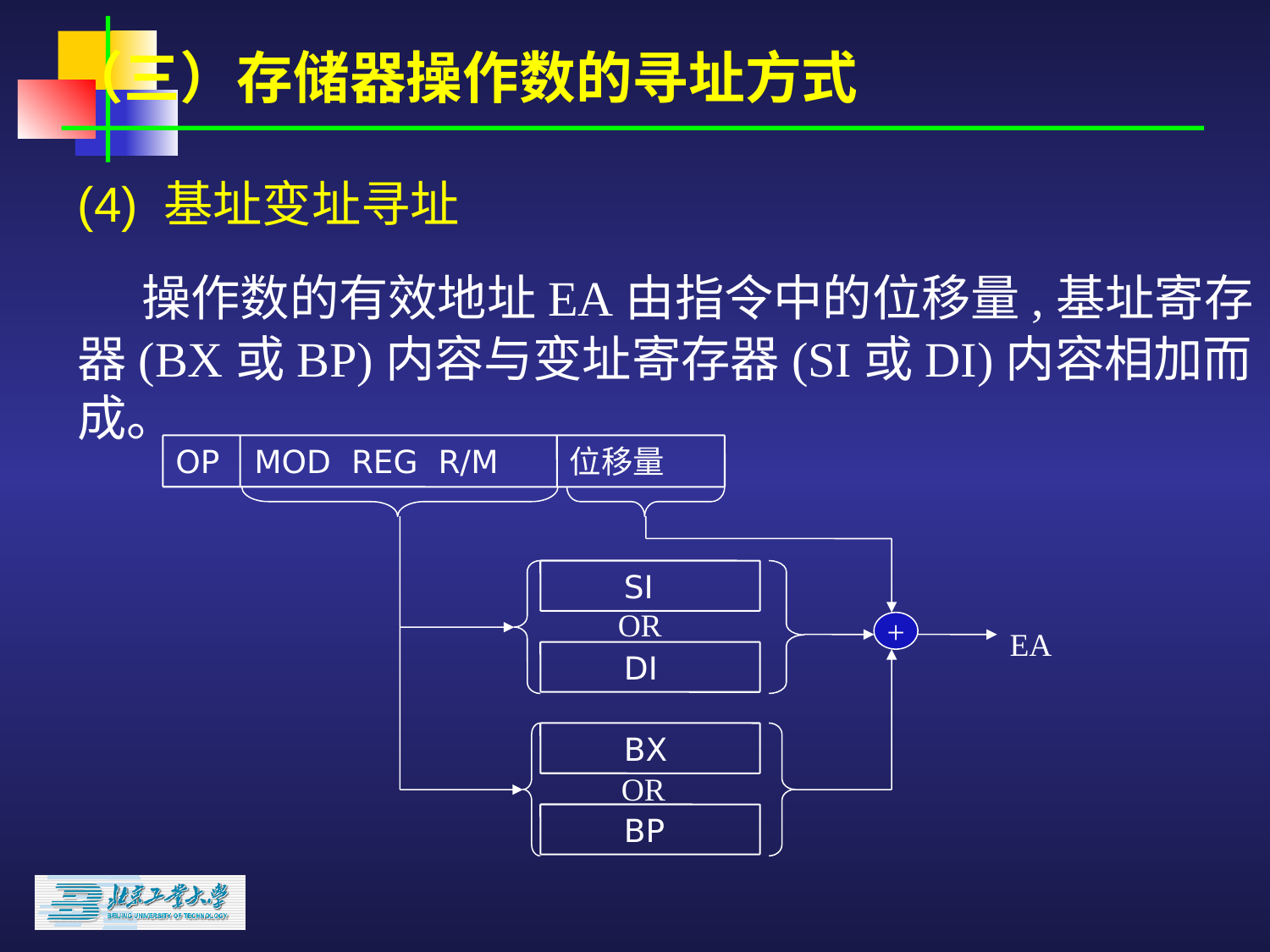

（三）存储器操作数的寻址方式
(4) 基址变址寻址
    操作数的有效地址EA由指令中的位移量,基址寄存器(BX或BP)内容与变址寄存器(SI或DI)内容相加而成。

OP

MOD  REG  R/M
位移量

       SI

OR

+
EA

       DI

       BX

OR

       BP